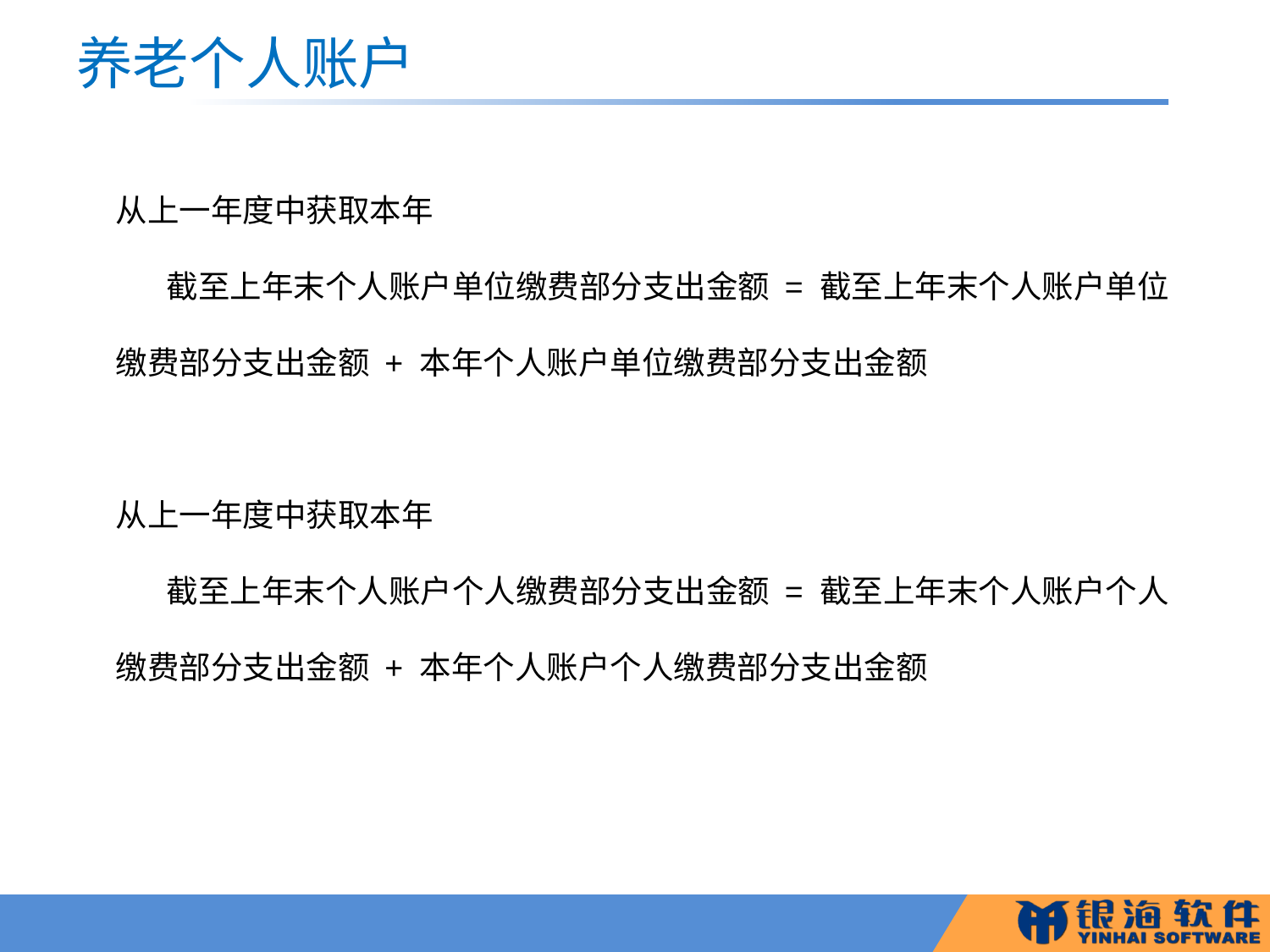

# 养老个人账户
从上一年度中获取本年
      截至上年末个人账户单位缴费部分支出金额 = 截至上年末个人账户单位缴费部分支出金额 + 本年个人账户单位缴费部分支出金额

从上一年度中获取本年
      截至上年末个人账户个人缴费部分支出金额 = 截至上年末个人账户个人缴费部分支出金额 + 本年个人账户个人缴费部分支出金额